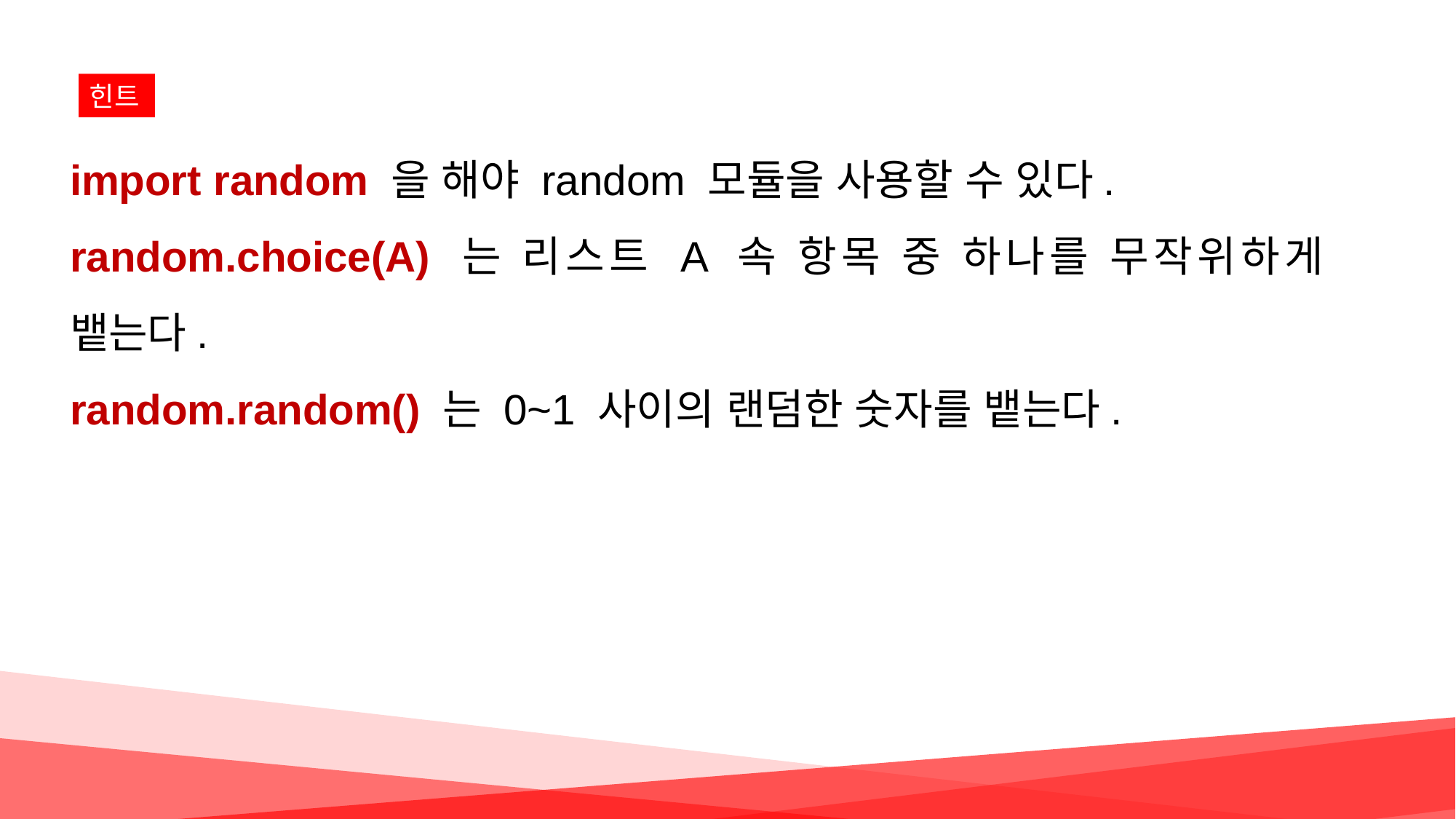

힌트

import random 을 해야 random 모듈을 사용할 수 있다.
random.choice(A) 는 리스트 A 속 항목 중 하나를 무작위하게 뱉는다.
random.random() 는 0~1 사이의 랜덤한 숫자를 뱉는다.